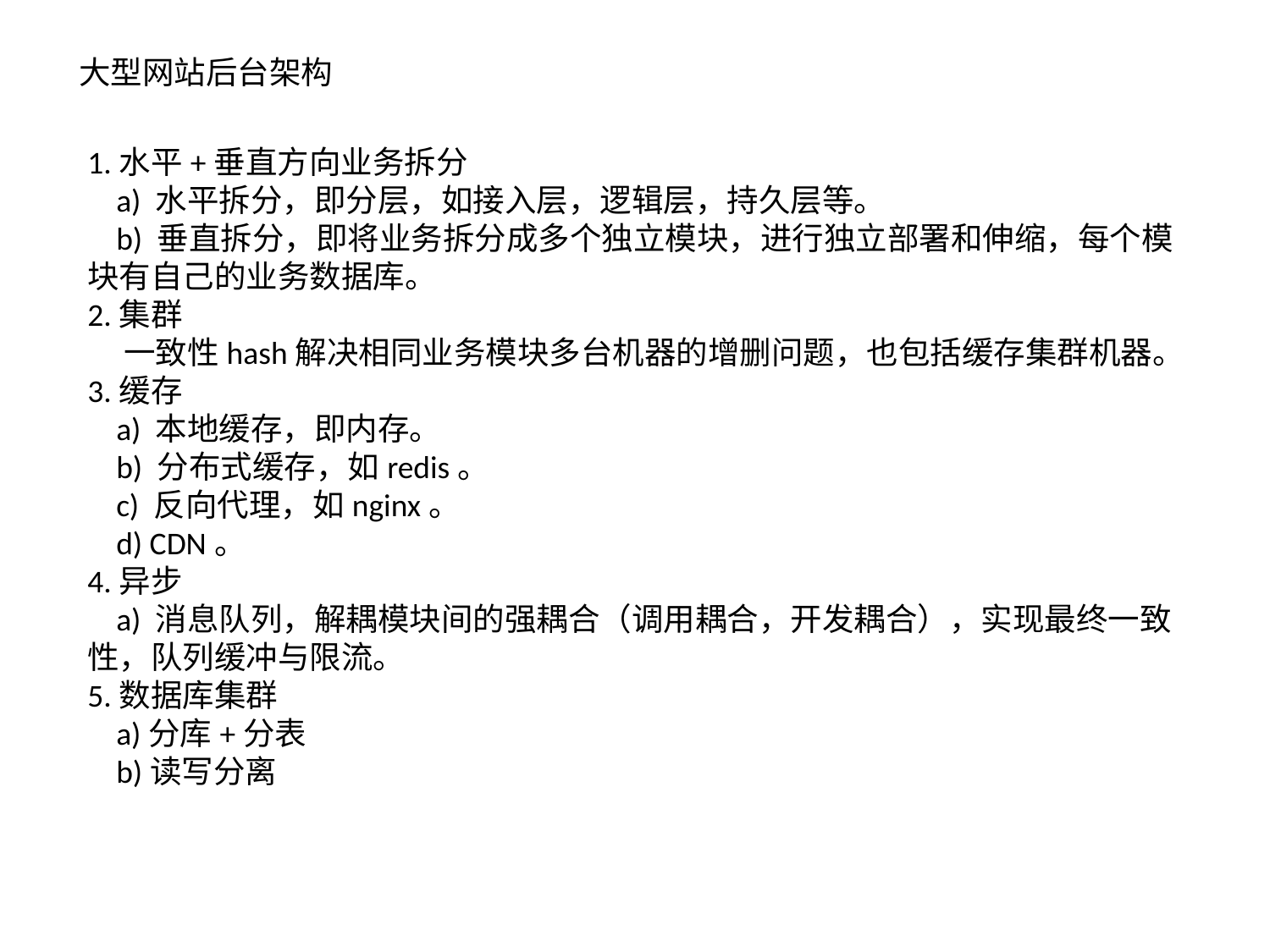

大型网站后台架构
1.水平+垂直方向业务拆分
    a) 水平拆分，即分层，如接入层，逻辑层，持久层等。
    b) 垂直拆分，即将业务拆分成多个独立模块，进行独立部署和伸缩，每个模块有自己的业务数据库。
2.集群
    一致性hash解决相同业务模块多台机器的增删问题，也包括缓存集群机器。
3.缓存
    a) 本地缓存，即内存。
    b) 分布式缓存，如redis。
    c) 反向代理，如nginx。
    d) CDN。
4.异步
    a) 消息队列，解耦模块间的强耦合（调用耦合，开发耦合），实现最终一致性，队列缓冲与限流。
5.数据库集群
    a)分库+分表
    b)读写分离